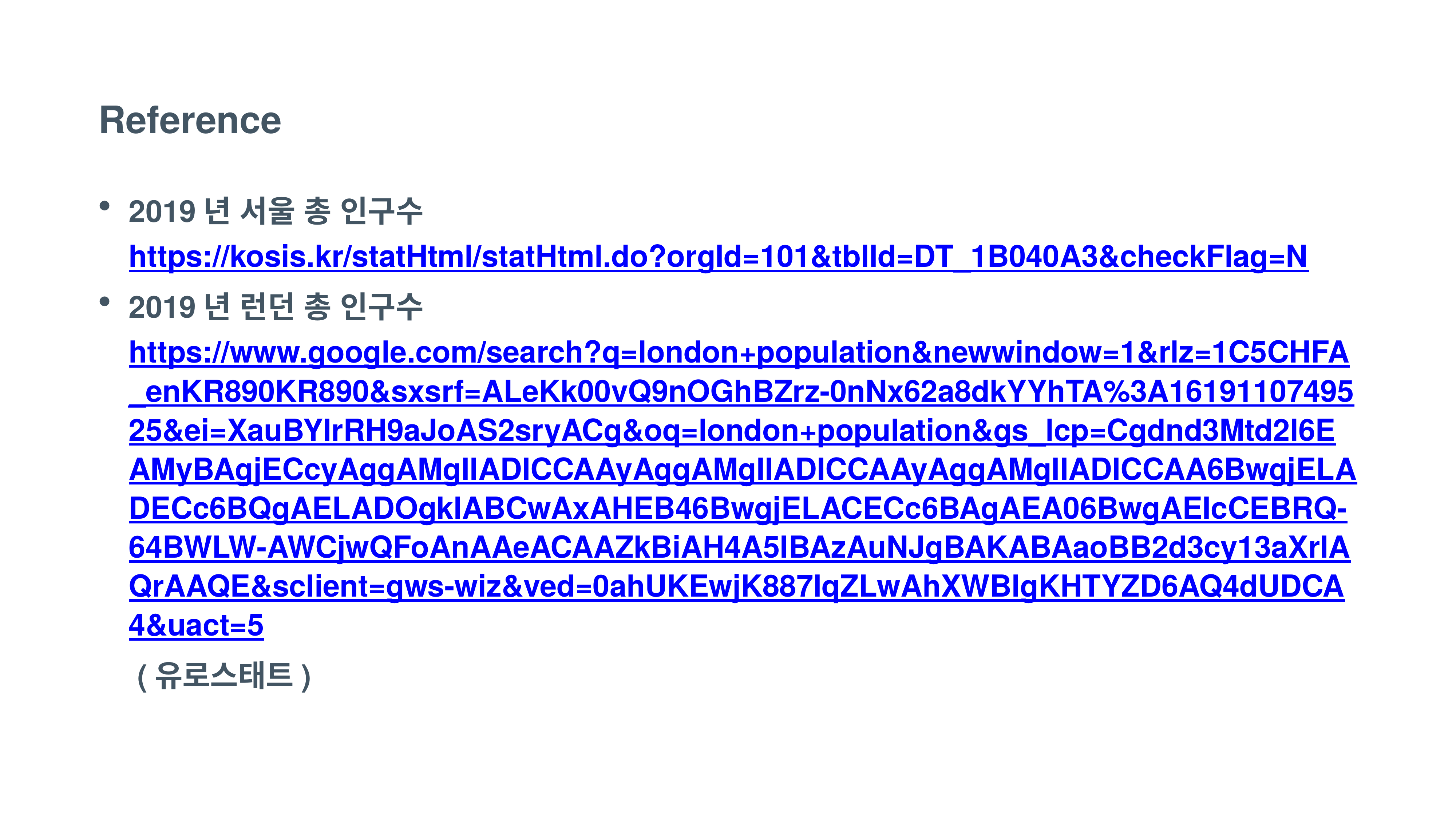

Reference

2019년 서울 총 인구수 https://kosis.kr/statHtml/statHtml.do?orgId=101&tblId=DT_1B040A3&checkFlag=N
2019년 런던 총 인구수 https://www.google.com/search?q=london+population&newwindow=1&rlz=1C5CHFA_enKR890KR890&sxsrf=ALeKk00vQ9nOGhBZrz-0nNx62a8dkYYhTA%3A1619110749525&ei=XauBYIrRH9aJoAS2sryACg&oq=london+population&gs_lcp=Cgdnd3Mtd2l6EAMyBAgjECcyAggAMgIIADICCAAyAggAMgIIADICCAAyAggAMgIIADICCAA6BwgjELADECc6BQgAELADOgkIABCwAxAHEB46BwgjELACECc6BAgAEA06BwgAEIcCEBRQ-64BWLW-AWCjwQFoAnAAeACAAZkBiAH4A5IBAzAuNJgBAKABAaoBB2d3cy13aXrIAQrAAQE&sclient=gws-wiz&ved=0ahUKEwjK887IqZLwAhXWBIgKHTYZD6AQ4dUDCA4&uact=5 (유로스태트)